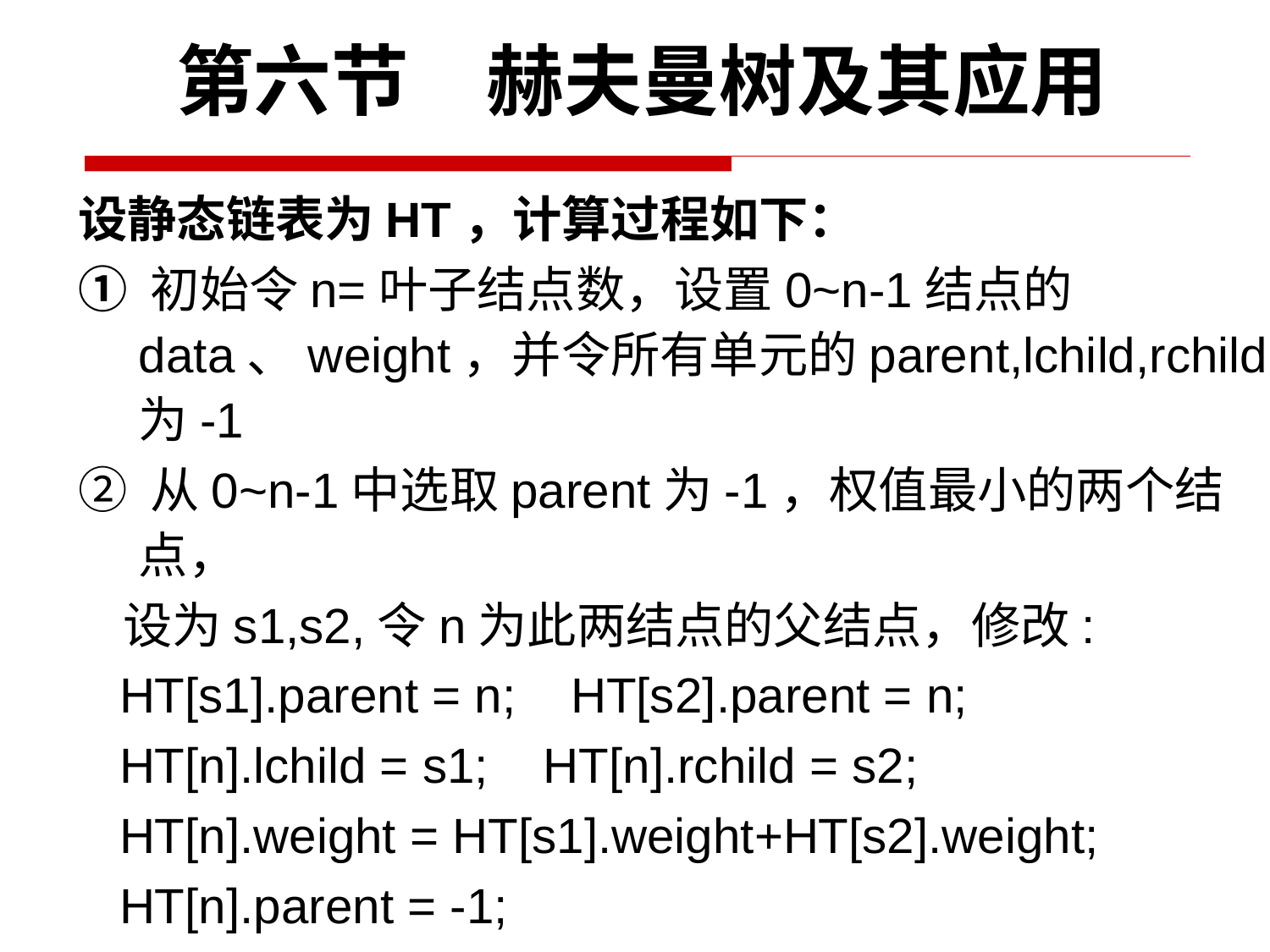

第六节　赫夫曼树及其应用
设静态链表为HT，计算过程如下：
① 初始令n=叶子结点数，设置0~n-1结点的data、weight，并令所有单元的parent,lchild,rchild为-1
② 从0~n-1中选取parent为-1，权值最小的两个结点，
   设为s1,s2,令n为此两结点的父结点，修改:
   HT[s1].parent = n;    HT[s2].parent = n;
   HT[n].lchild = s1;    HT[n].rchild = s2;
   HT[n].weight = HT[s1].weight+HT[s2].weight;
   HT[n].parent = -1;
   n++;
③ 重复②直至n=2*叶子结点数-1